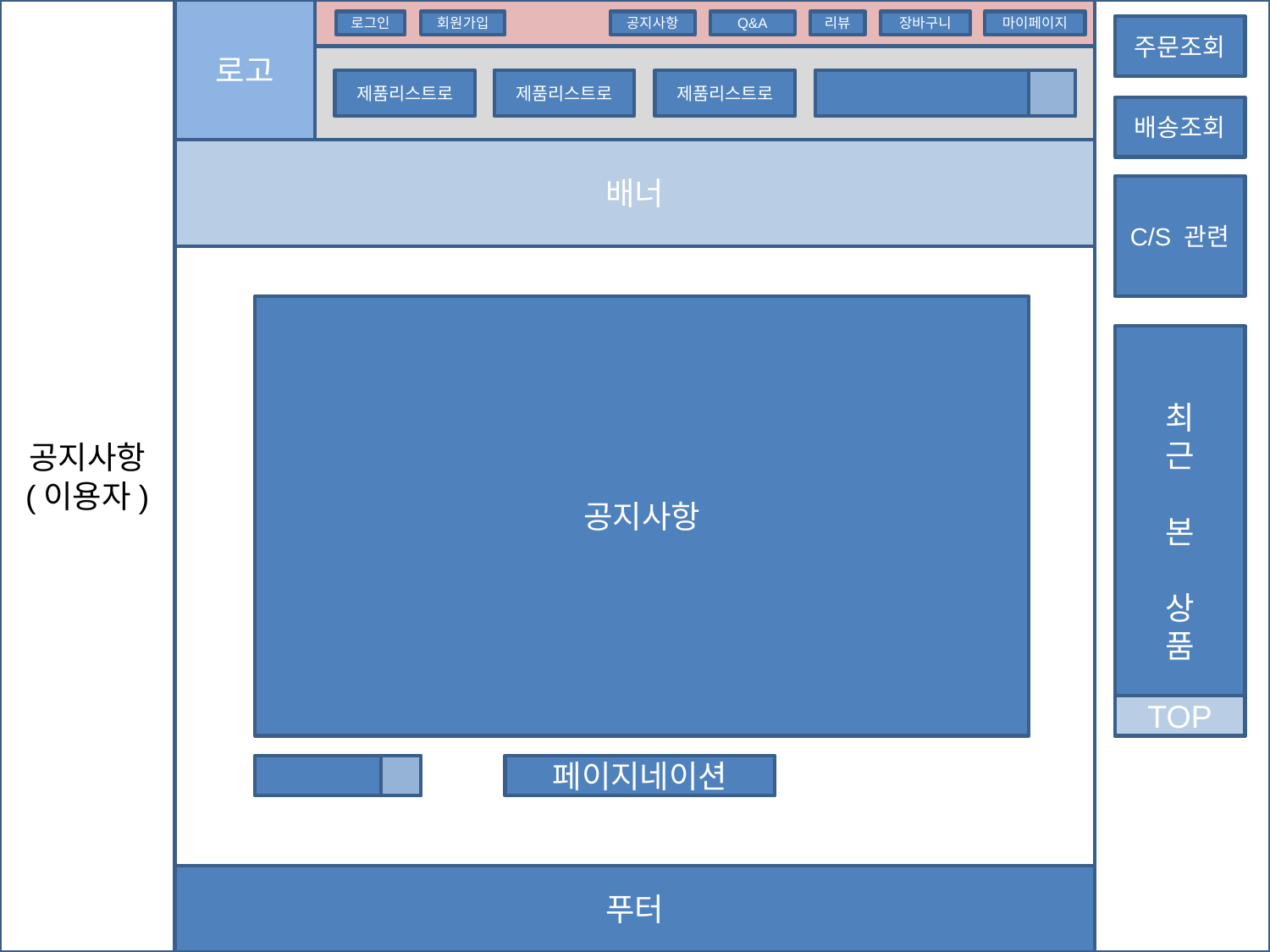

공지사항
(이용자)

로고

로그인
회원가입
공지사항
Q&A
리뷰
장바구니
마이페이지
제품리스트로
제품리스트로
제품리스트로

주문조회

배송조회
배너
C/S 관련
공지사항
최
근

본

상
품
TOP

페이지네이션
푸터